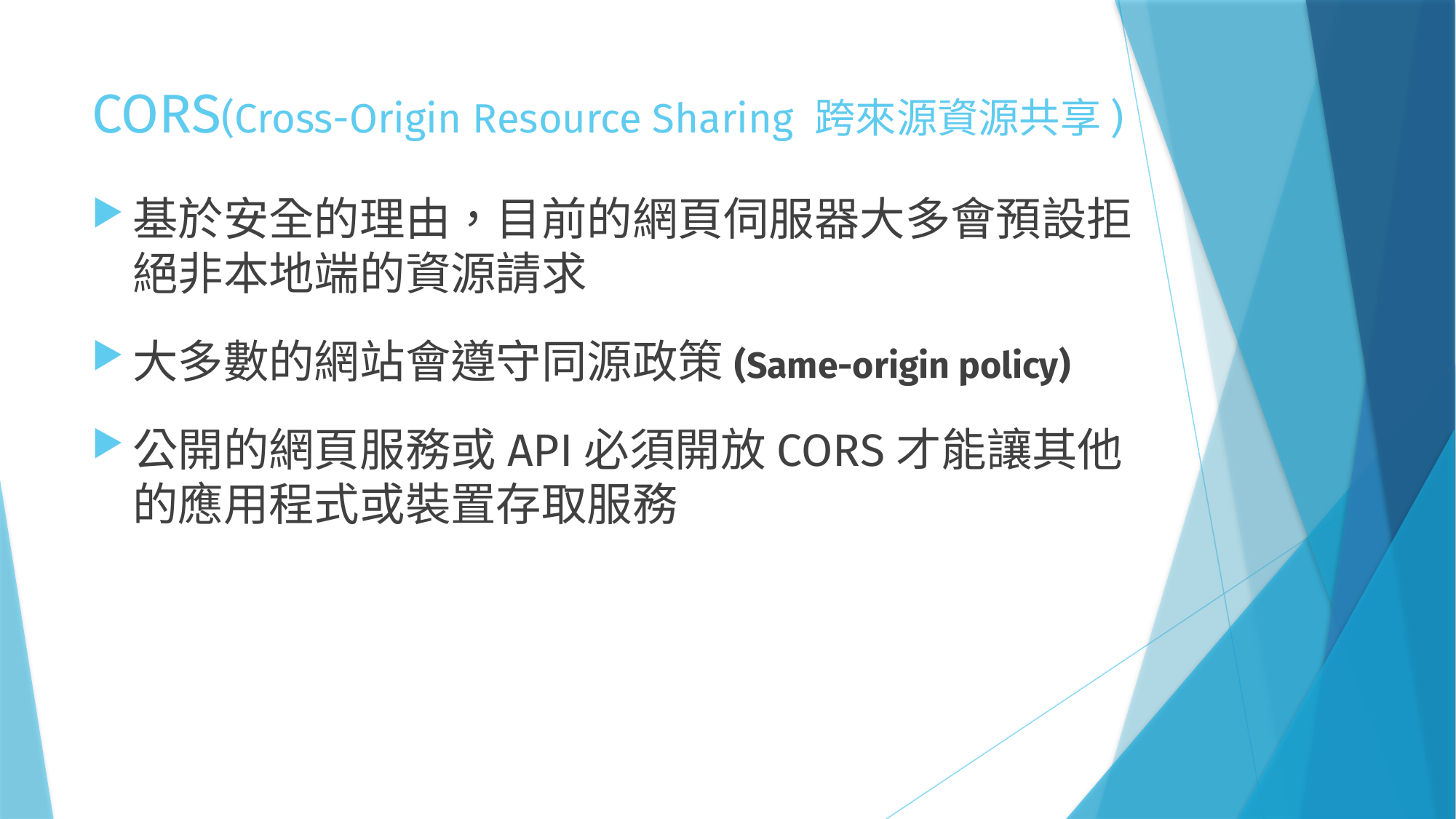

# CORS(Cross-Origin Resource Sharing 跨來源資源共享)
基於安全的理由，目前的網頁伺服器大多會預設拒絕非本地端的資源請求
大多數的網站會遵守同源政策(Same-origin policy)
公開的網頁服務或API必須開放CORS才能讓其他的應用程式或裝置存取服務